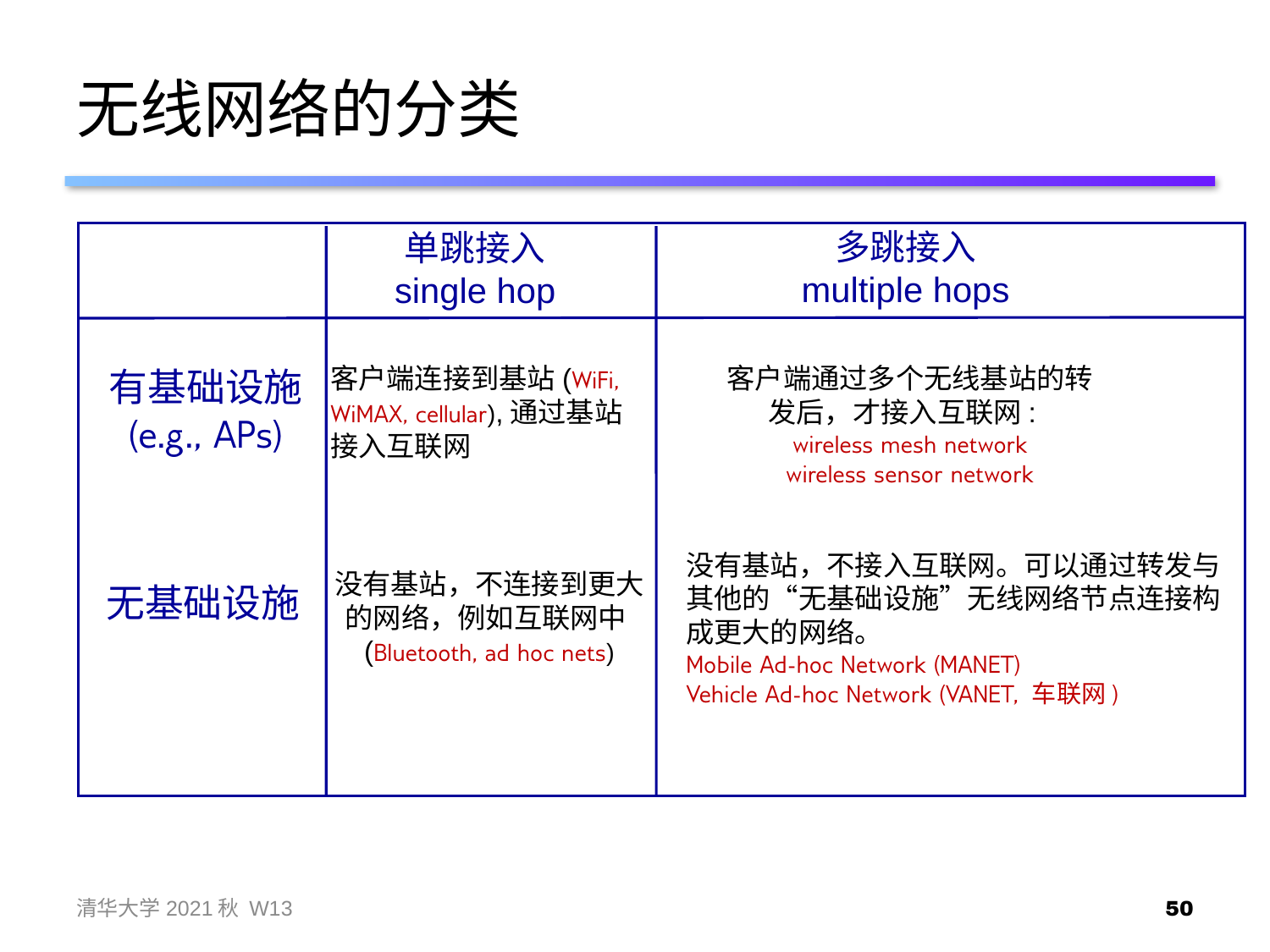

# 无线网络的分类
多跳接入
multiple hops
单跳接入
single hop

客户端连接到基站(WiFi,
WiMAX, cellular),通过基站接入互联网
客户端通过多个无线基站的转发后，才接入互联网:
wireless mesh network
wireless sensor network
有基础设施
(e.g., APs)
没有基站，不接入互联网。可以通过转发与其他的“无基础设施”无线网络节点连接构成更大的网络。
Mobile Ad-hoc Network (MANET)
Vehicle Ad-hoc Network (VANET, 车联网)
没有基站，不连接到更大
的网络，例如互联网中(Bluetooth, ad hoc nets)
无基础设施
清华大学2021秋 W13
50